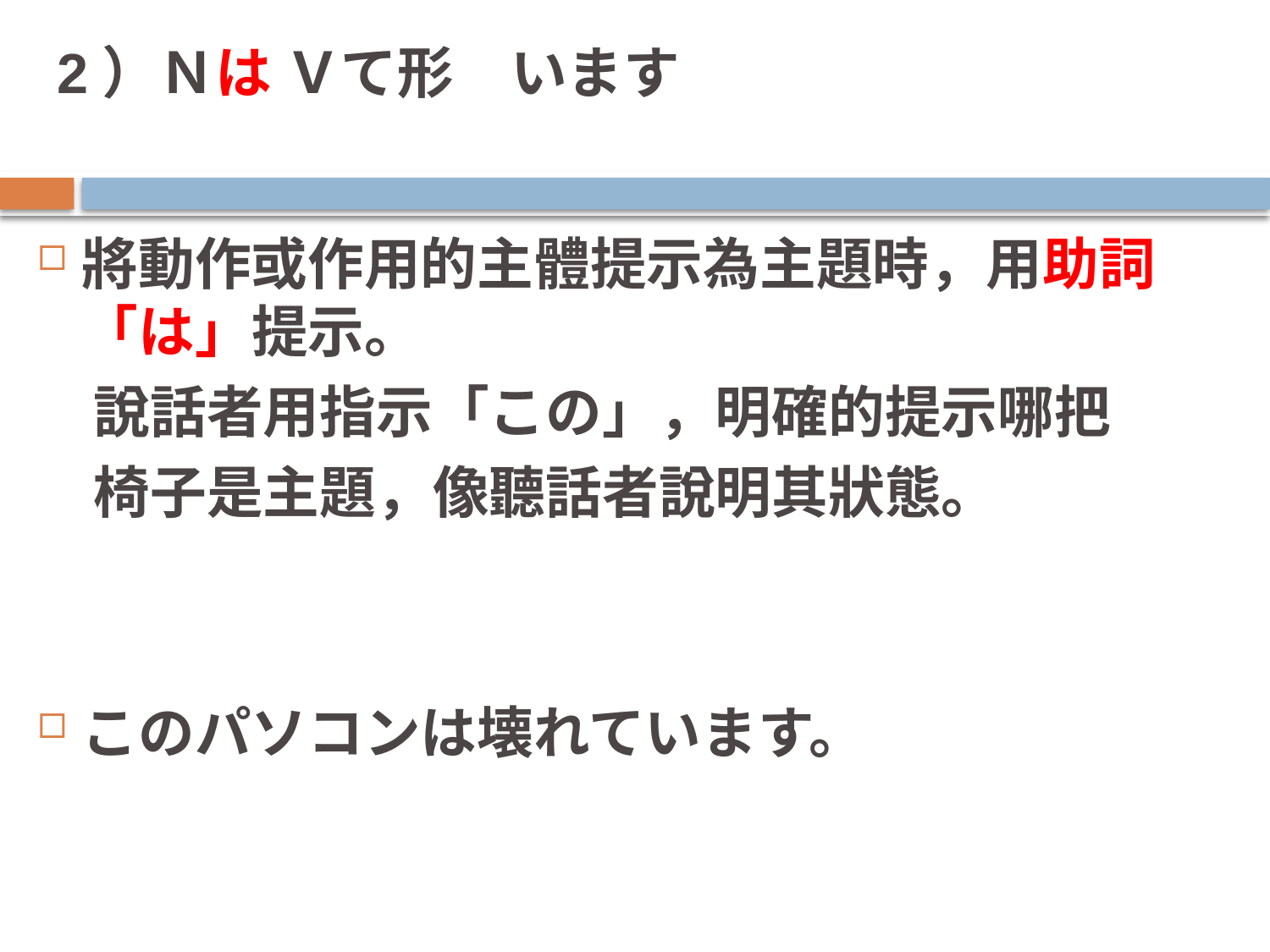

# 2）Ｎは Ｖて形　います
將動作或作用的主體提示為主題時，用助詞「は」提示。
　說話者用指示「この」，明確的提示哪把
　椅子是主題，像聽話者說明其狀態。

このパソコンは壊れています。